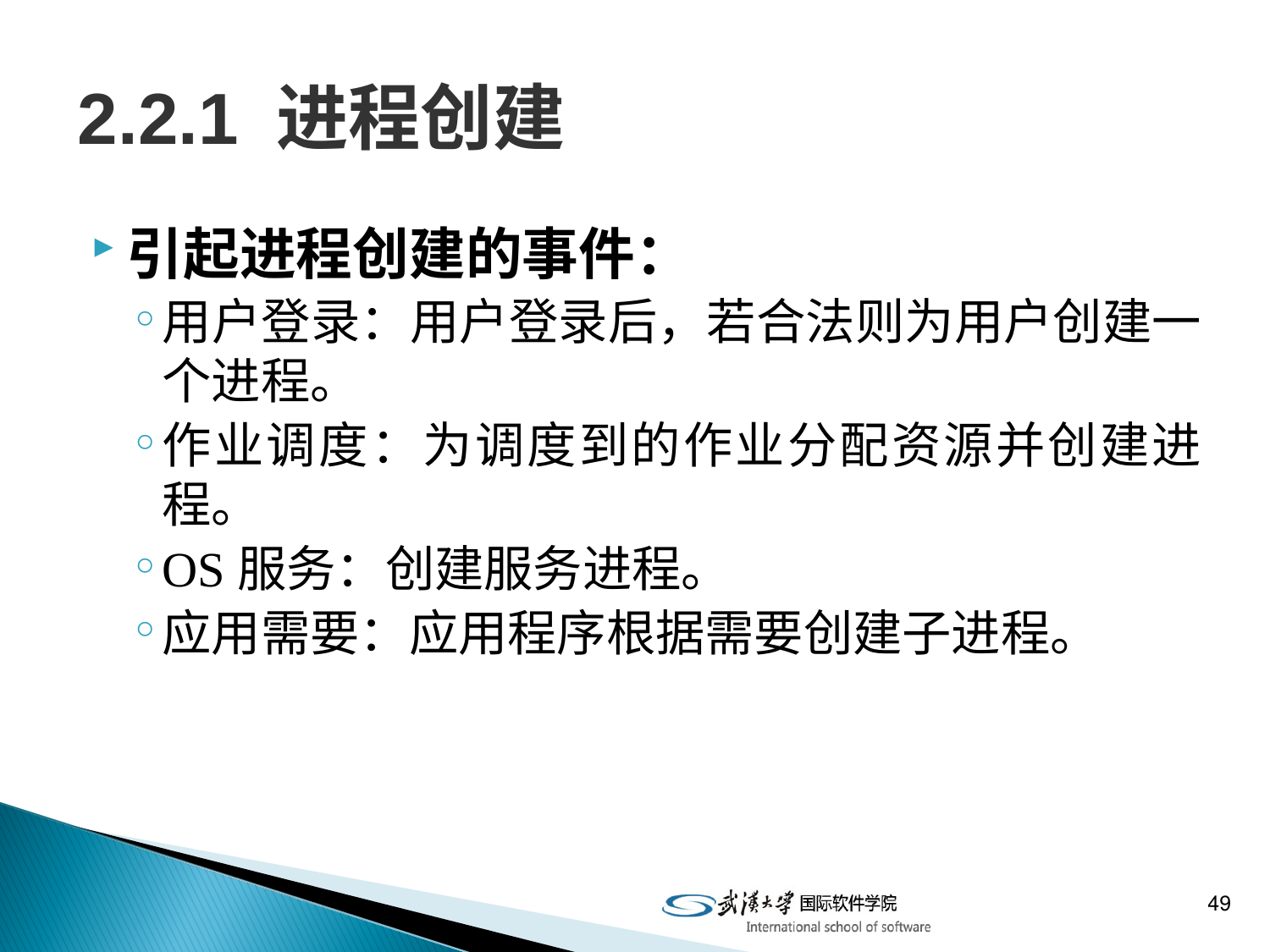

# 2.2.1 进程创建
引起进程创建的事件：
用户登录：用户登录后，若合法则为用户创建一个进程。
作业调度：为调度到的作业分配资源并创建进程。
OS服务：创建服务进程。
应用需要：应用程序根据需要创建子进程。